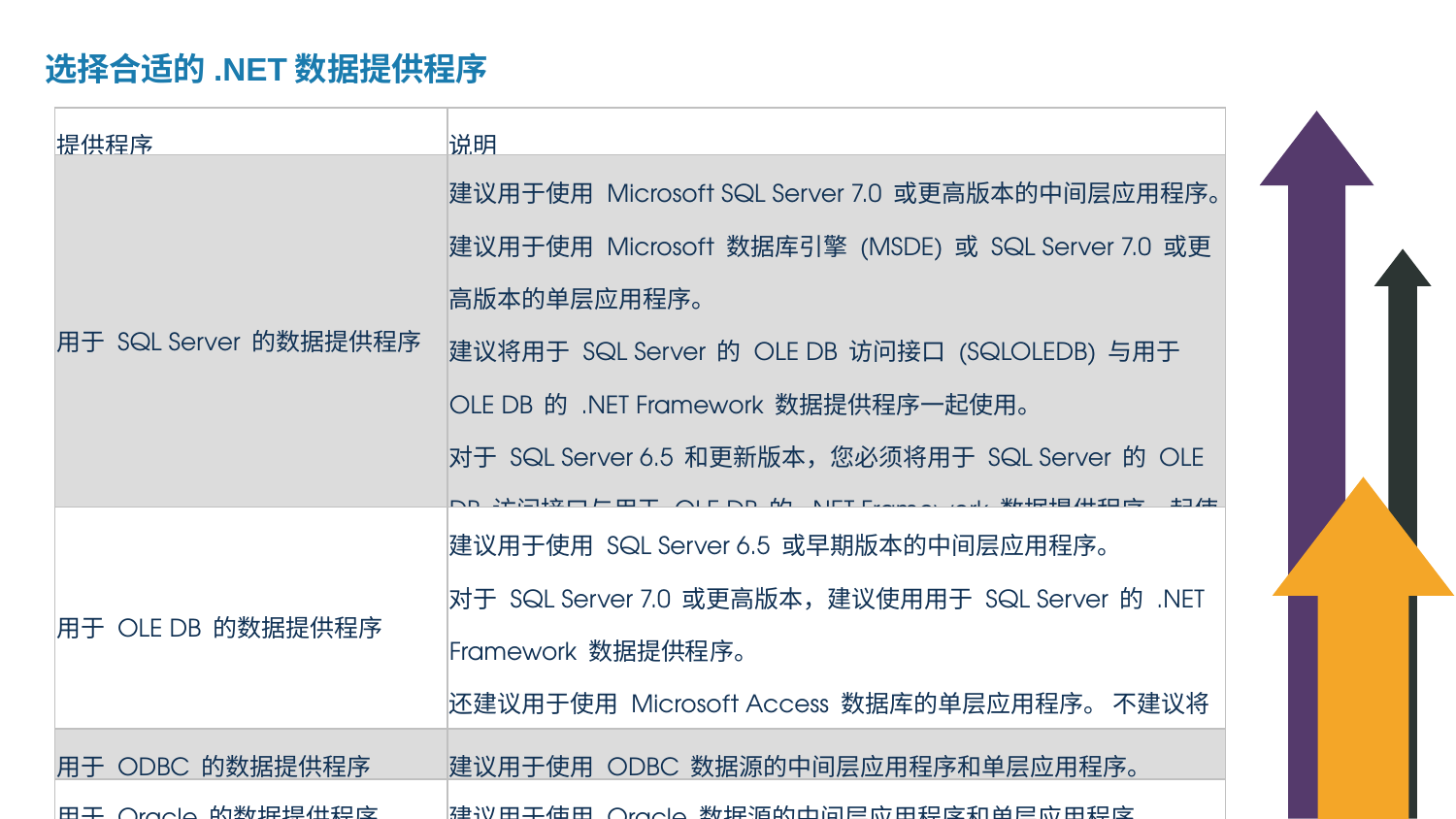

选择合适的.NET数据提供程序
| 提供程序 | 说明 |
| --- | --- |
| 用于 SQL Server 的数据提供程序 | 建议用于使用 Microsoft SQL Server 7.0 或更高版本的中间层应用程序。 建议用于使用 Microsoft 数据库引擎 (MSDE) 或 SQL Server 7.0 或更高版本的单层应用程序。 建议将用于 SQL Server 的 OLE DB 访问接口 (SQLOLEDB) 与用于 OLE DB 的 .NET Framework 数据提供程序一起使用。 对于 SQL Server 6.5 和更新版本，您必须将用于 SQL Server 的 OLE DB 访问接口与用于 OLE DB 的 .NET Framework 数据提供程序一起使用。 |
| 用于 OLE DB 的数据提供程序 | 建议用于使用 SQL Server 6.5 或早期版本的中间层应用程序。 对于 SQL Server 7.0 或更高版本，建议使用用于 SQL Server 的 .NET Framework 数据提供程序。 还建议用于使用 Microsoft Access 数据库的单层应用程序。 不建议将 Access 数据库用于中间层应用程序。 |
| 用于 ODBC 的数据提供程序 | 建议用于使用 ODBC 数据源的中间层应用程序和单层应用程序。 |
| 用于 Oracle 的数据提供程序 | 建议用于使用 Oracle 数据源的中间层应用程序和单层应用程序。 |